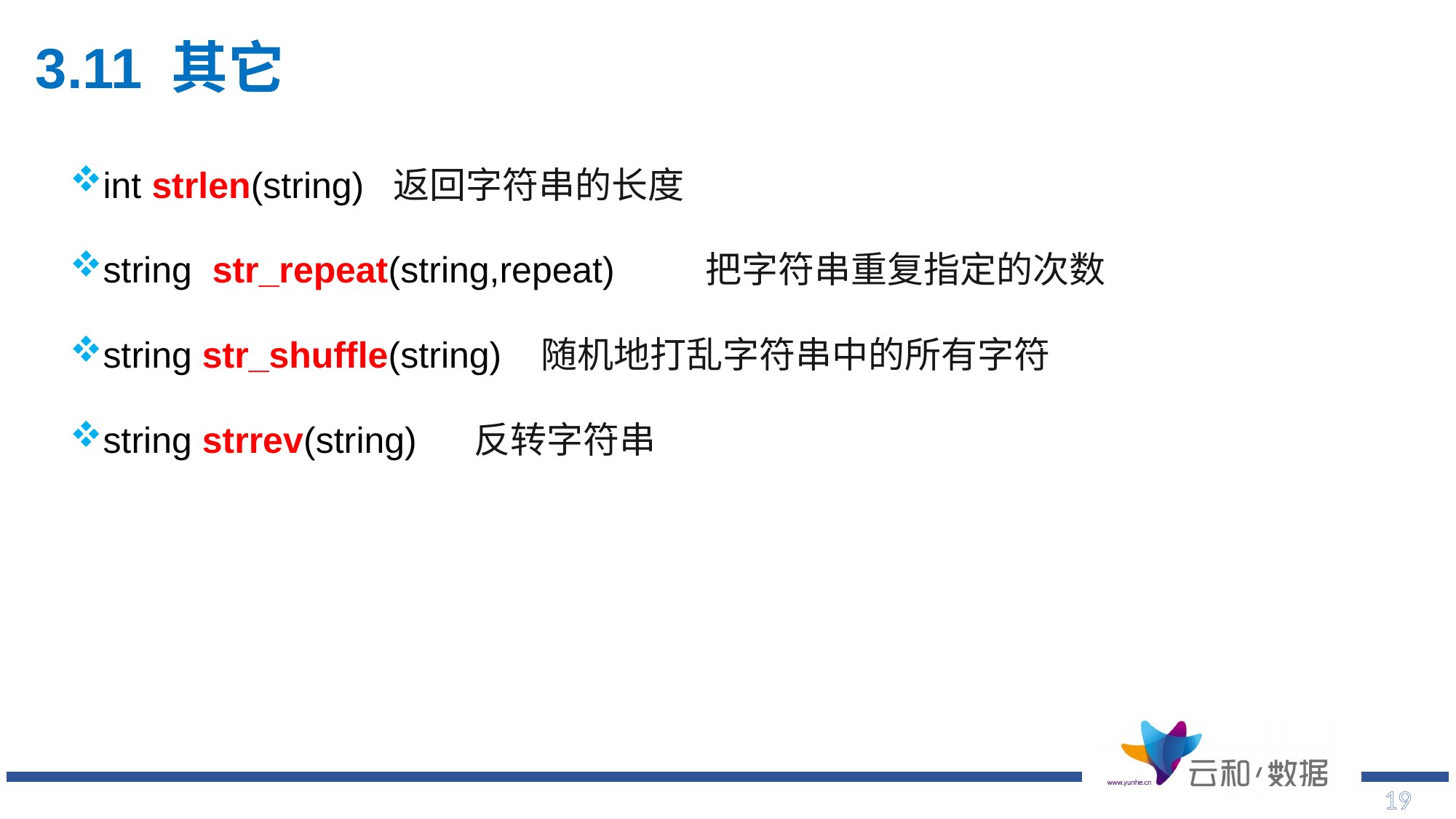

3.11 其它
# int strlen(string)  返回字符串的长度
string  str_repeat(string,repeat)        把字符串重复指定的次数
string str_shuffle(string)   随机地打乱字符串中的所有字符
string strrev(string)	    反转字符串